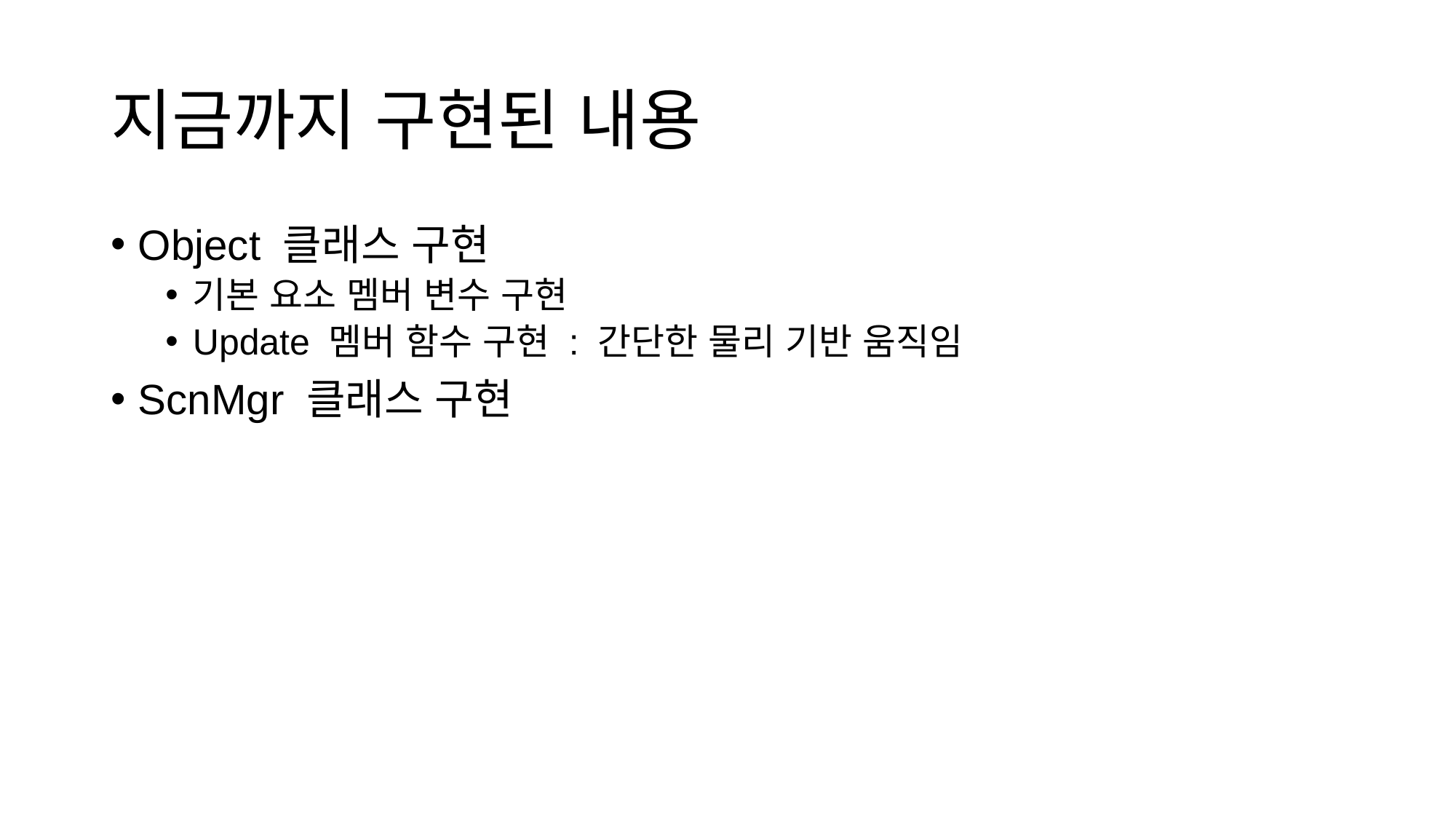

# 지금까지 구현된 내용
Object 클래스 구현
기본 요소 멤버 변수 구현
Update 멤버 함수 구현 : 간단한 물리 기반 움직임
ScnMgr 클래스 구현